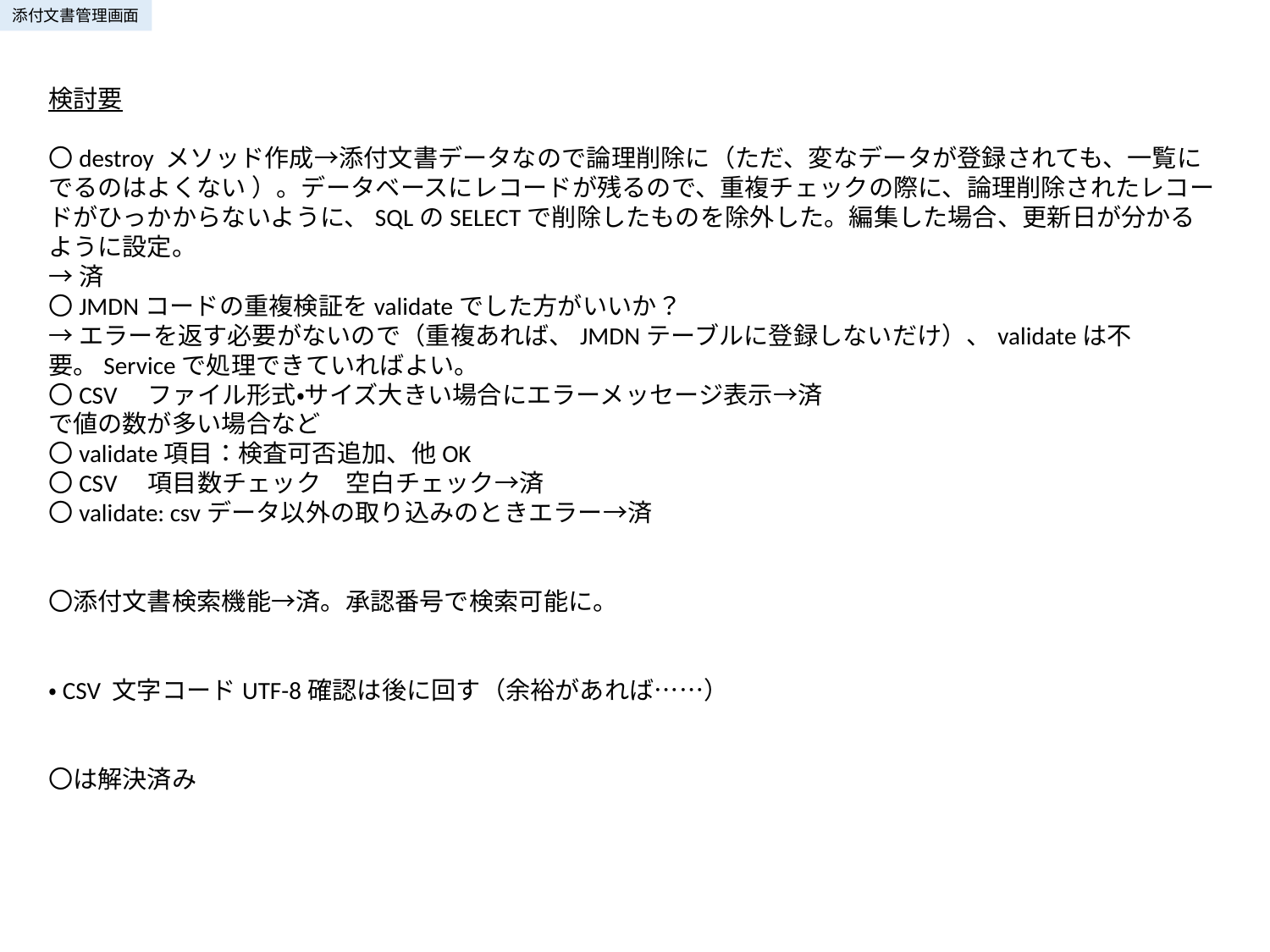

添付文書管理画面
検討要

〇destroy メソッド作成→添付文書データなので論理削除に（ただ、変なデータが登録されても、一覧にでるのはよくない ）。データベースにレコードが残るので、重複チェックの際に、論理削除されたレコードがひっかからないように、SQLのSELECTで削除したものを除外した。編集した場合、更新日が分かるように設定。
→済
〇JMDNコードの重複検証をvalidateでした方がいいか？
→エラーを返す必要がないので（重複あれば、JMDNテーブルに登録しないだけ）、validateは不要。Serviceで処理できていればよい。
〇CSV　ファイル形式・サイズ大きい場合にエラーメッセージ表示→済
で値の数が多い場合など
〇validate項目：検査可否追加、他OK
〇CSV　項目数チェック　空白チェック→済
〇validate: csvデータ以外の取り込みのときエラー→済

〇添付文書検索機能→済。承認番号で検索可能に。

・CSV 文字コードUTF-8確認は後に回す（余裕があれば……）

〇は解決済み